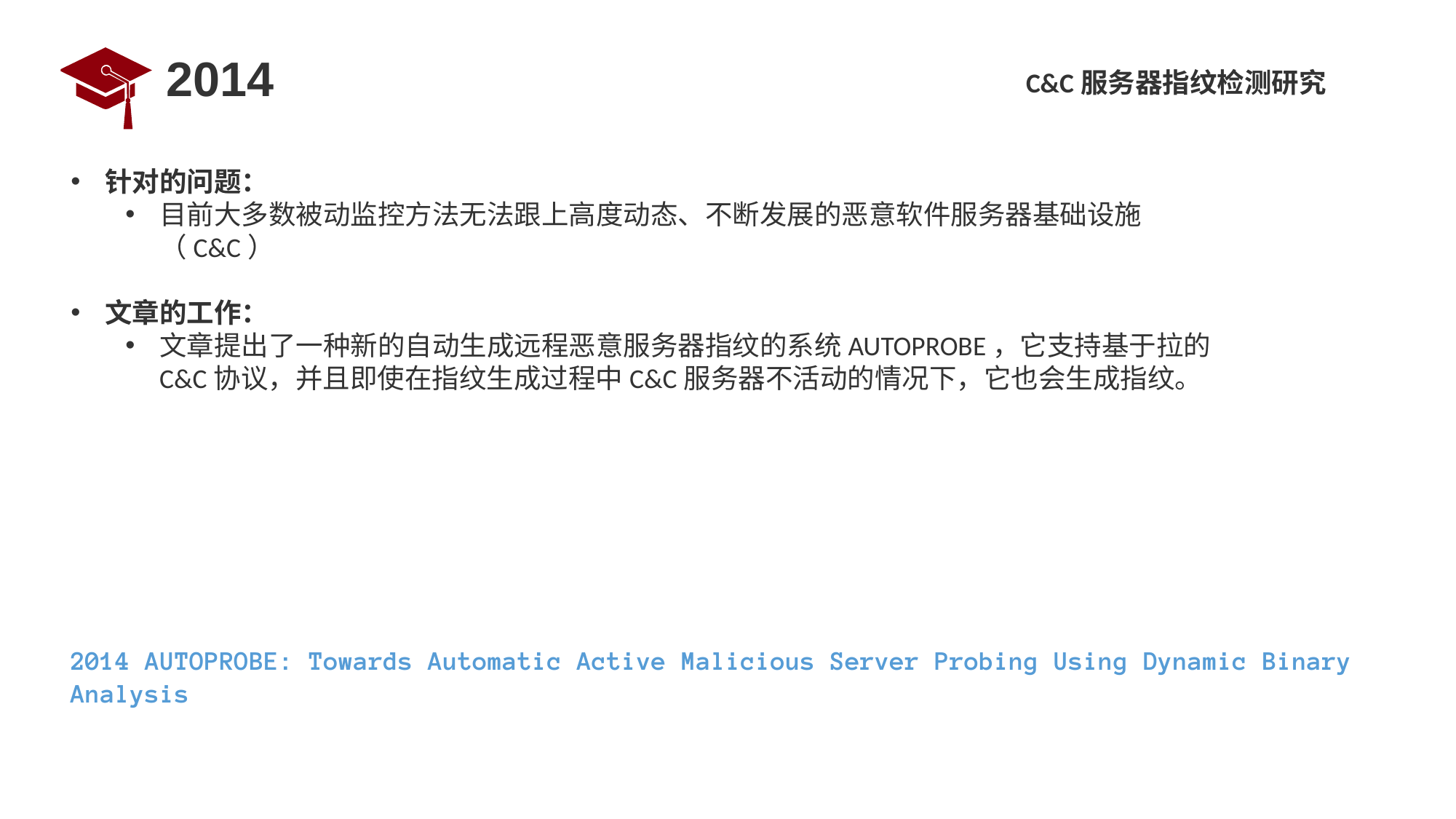

# 2014
C&C服务器指纹检测研究
针对的问题：
目前大多数被动监控方法无法跟上高度动态、不断发展的恶意软件服务器基础设施（C&C）

文章的工作：
文章提出了一种新的自动生成远程恶意服务器指纹的系统AUTOPROBE，它支持基于拉的C&C协议，并且即使在指纹生成过程中C&C服务器不活动的情况下，它也会生成指纹。
2014 AUTOPROBE: Towards Automatic Active Malicious Server Probing Using Dynamic Binary Analysis